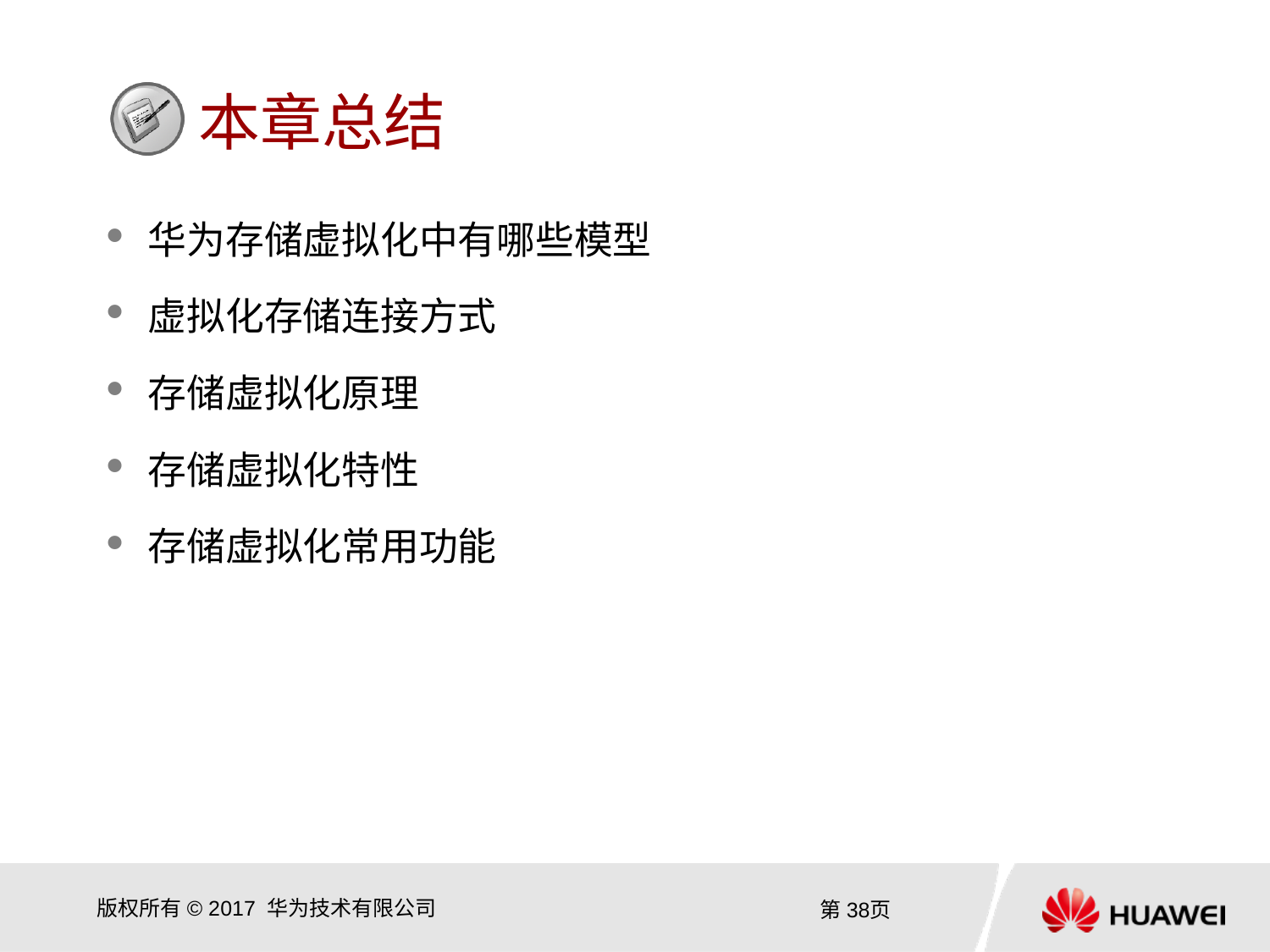

华为存储虚拟化中有哪些模型
虚拟化存储连接方式
存储虚拟化原理
存储虚拟化特性
存储虚拟化常用功能